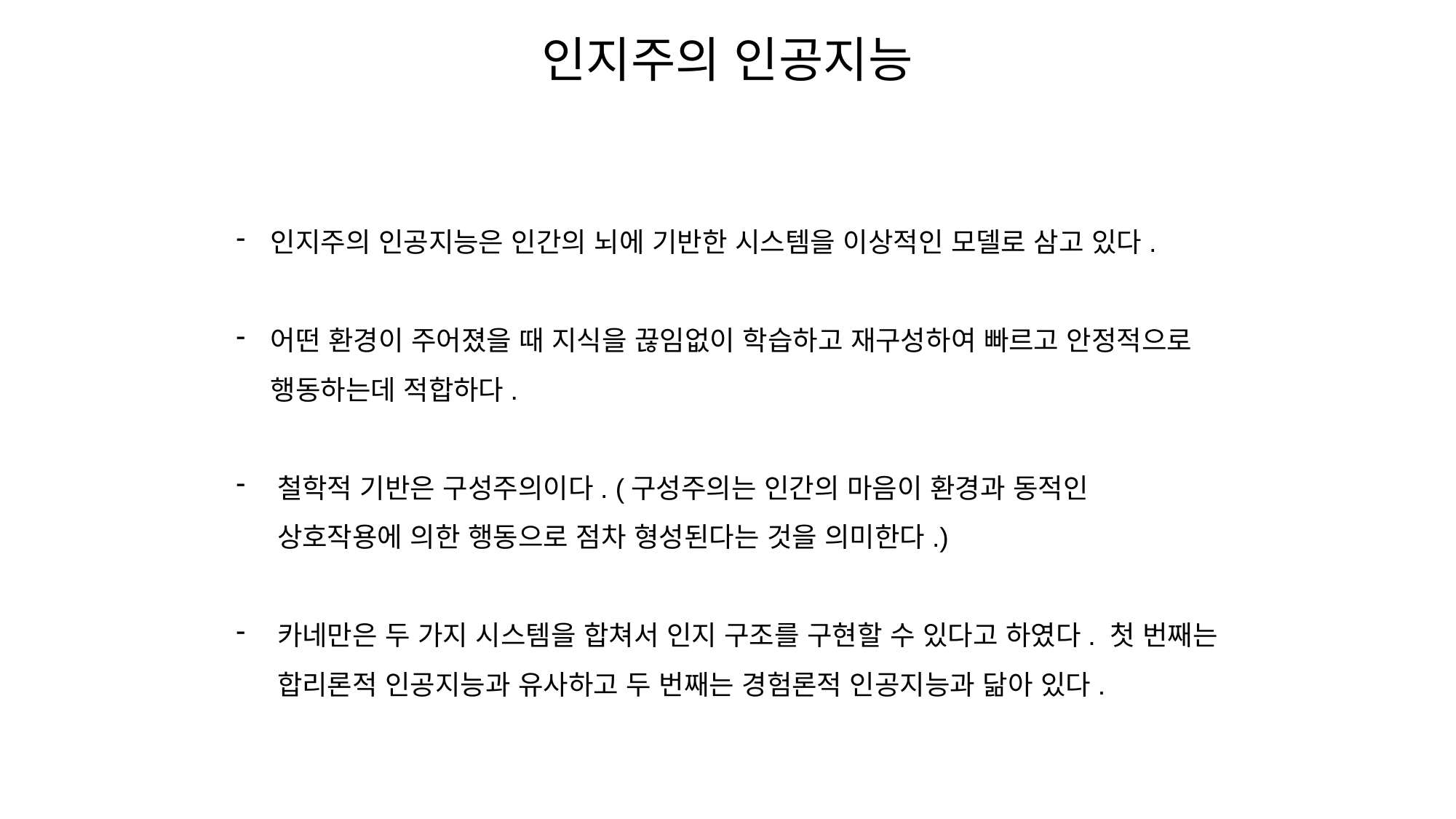

# 인지주의 인공지능
인지주의 인공지능은 인간의 뇌에 기반한 시스템을 이상적인 모델로 삼고 있다.

어떤 환경이 주어졌을 때 지식을 끊임없이 학습하고 재구성하여 빠르고 안정적으로 행동하는데 적합하다.

철학적 기반은 구성주의이다. (구성주의는 인간의 마음이 환경과 동적인 상호작용에 의한 행동으로 점차 형성된다는 것을 의미한다.)

카네만은 두 가지 시스템을 합쳐서 인지 구조를 구현할 수 있다고 하였다. 첫 번째는 합리론적 인공지능과 유사하고 두 번째는 경험론적 인공지능과 닮아 있다.